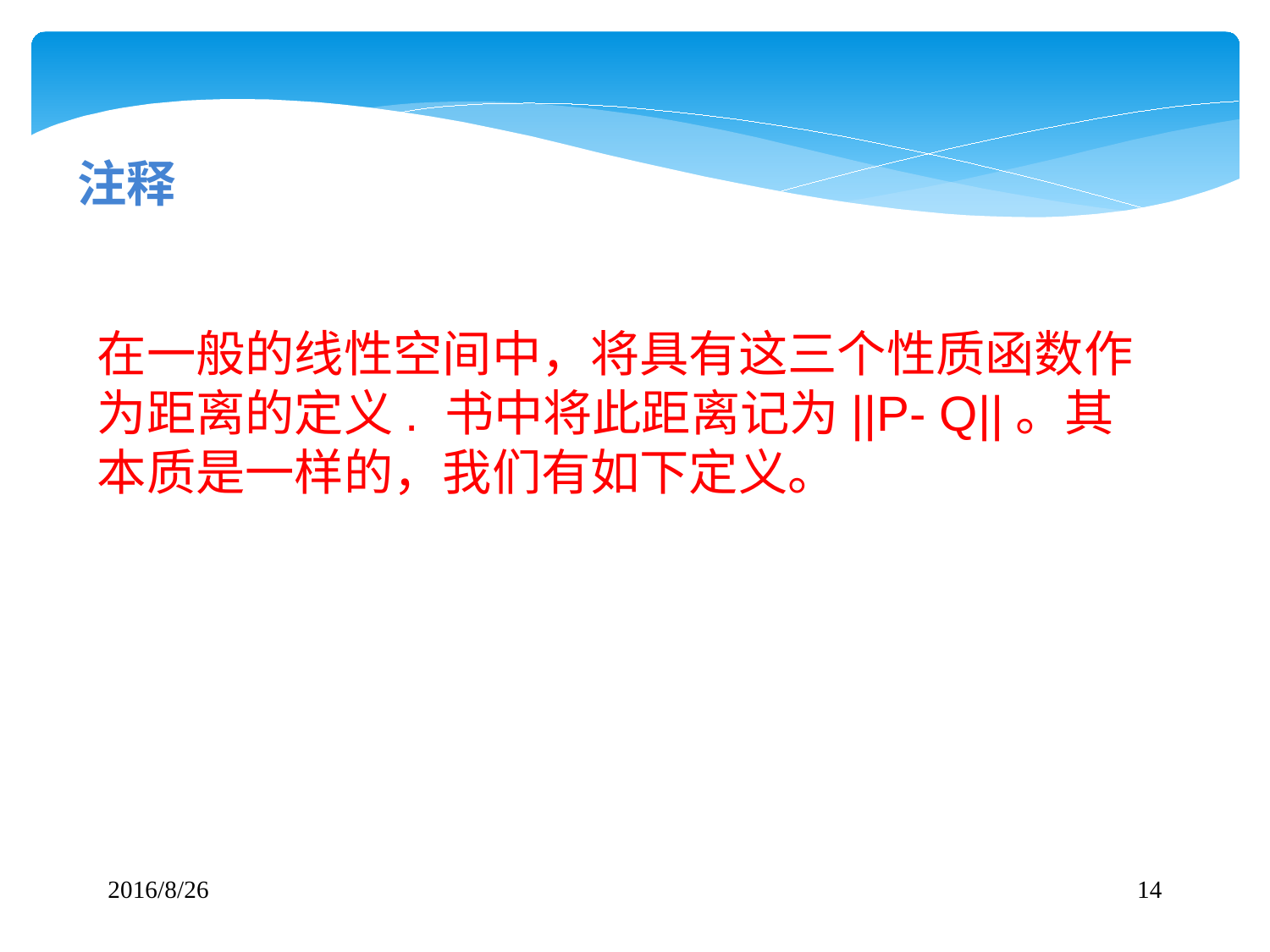

注释
在一般的线性空间中，将具有这三个性质函数作为距离的定义. 书中将此距离记为||P- Q||。其本质是一样的，我们有如下定义。
2016/8/26
14